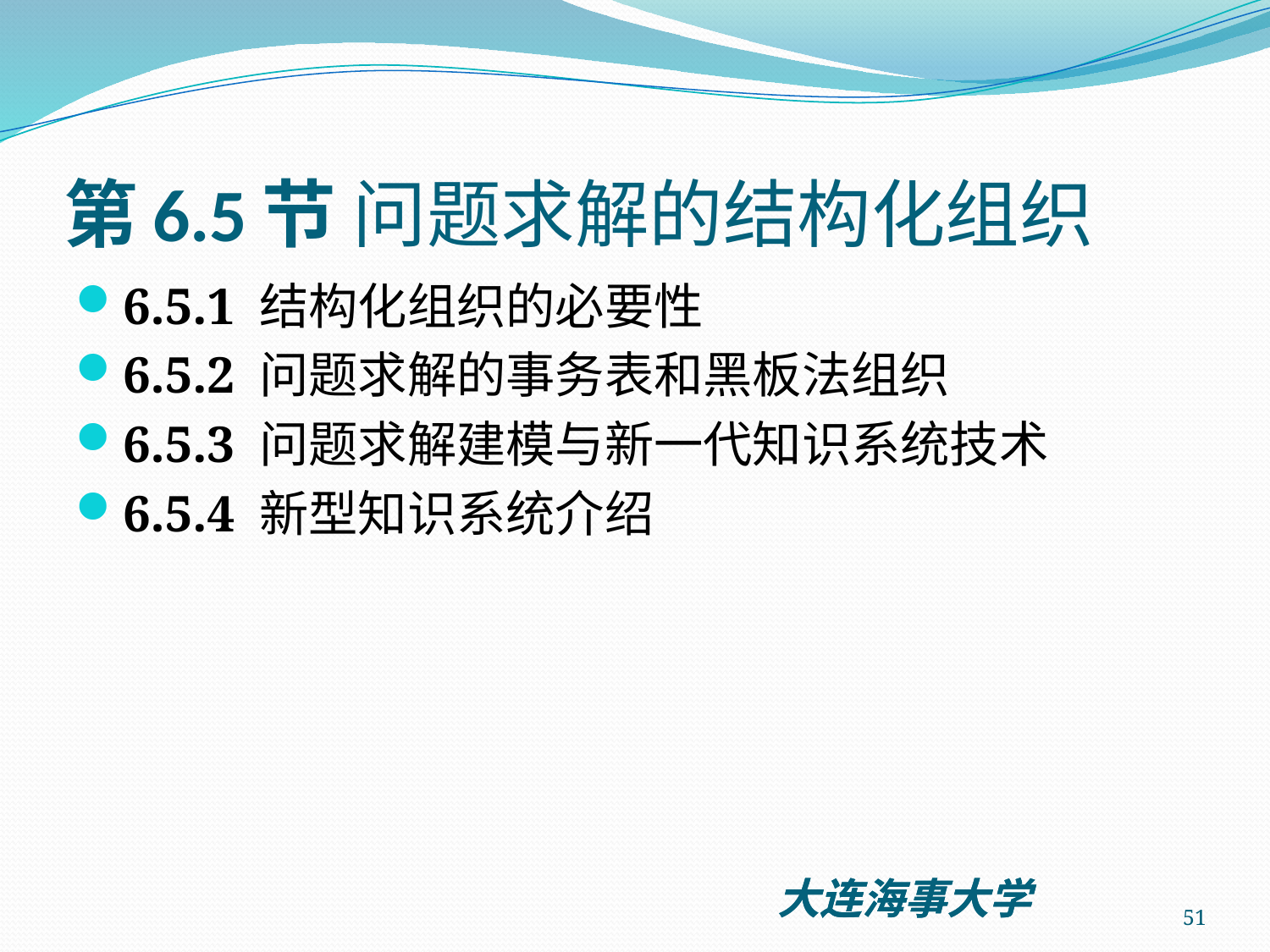

# 第6.5节 问题求解的结构化组织
6.5.1 结构化组织的必要性
6.5.2 问题求解的事务表和黑板法组织
6.5.3 问题求解建模与新一代知识系统技术
6.5.4 新型知识系统介绍

51